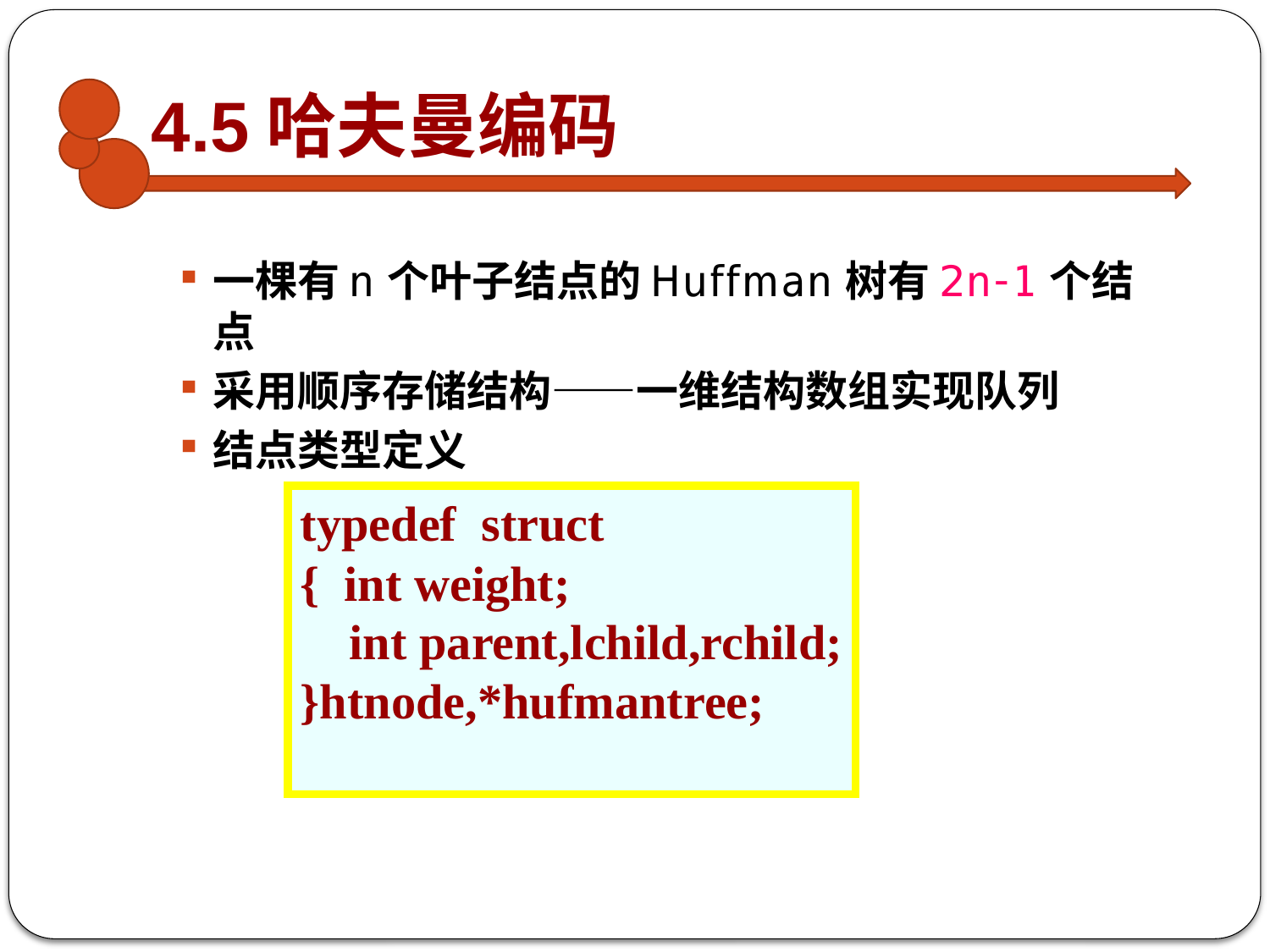

# 4.5哈夫曼编码
一棵有n个叶子结点的Huffman树有2n-1个结点
采用顺序存储结构——一维结构数组实现队列
结点类型定义
typedef  struct
{  int weight;
    int parent,lchild,rchild;
}htnode,*hufmantree;